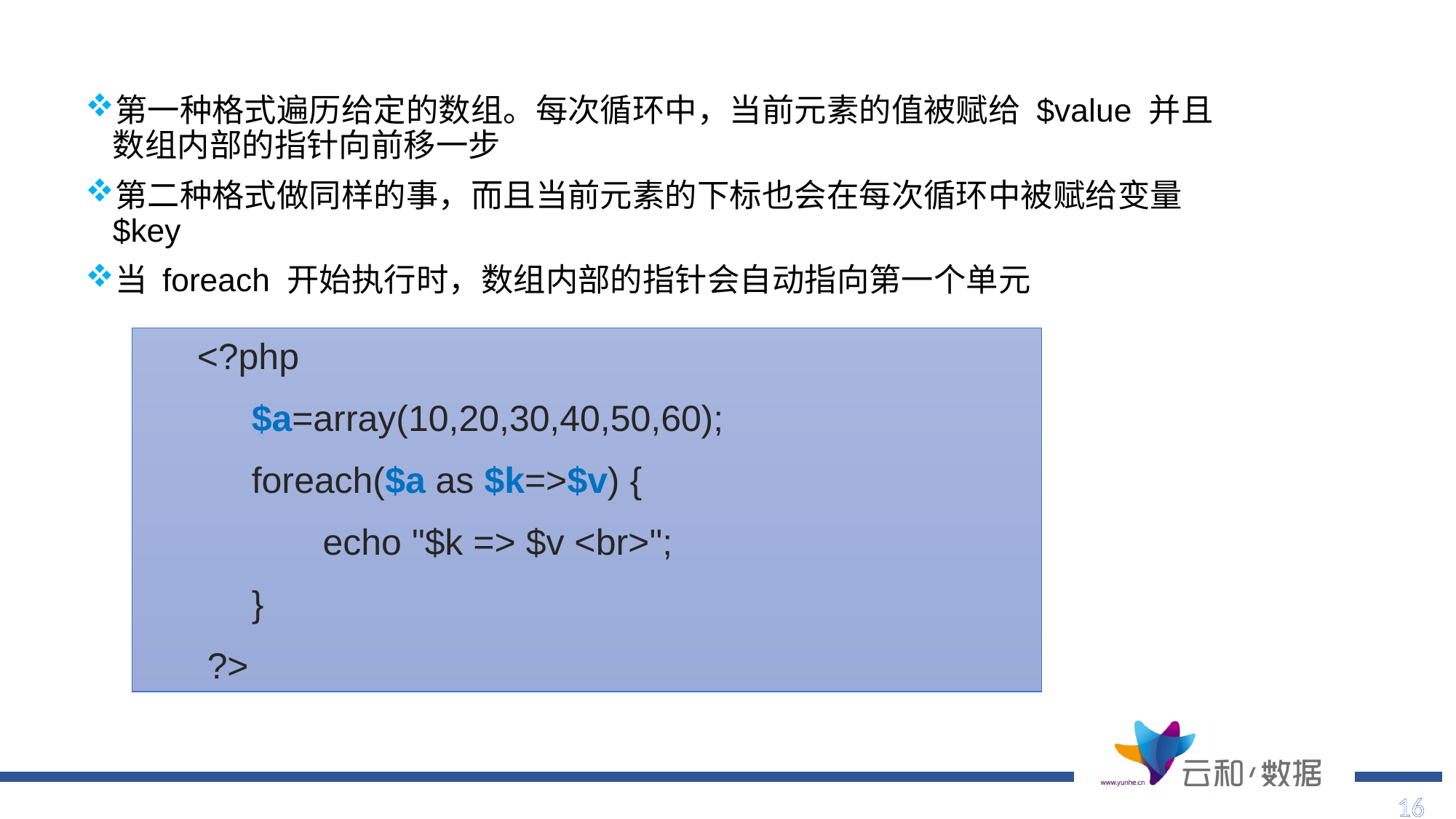

第一种格式遍历给定的数组。每次循环中，当前元素的值被赋给 $value 并且数组内部的指针向前移一步
第二种格式做同样的事，而且当前元素的下标也会在每次循环中被赋给变量 $key
当 foreach 开始执行时，数组内部的指针会自动指向第一个单元
<?php
	$a=array(10,20,30,40,50,60);
	foreach($a as $k=>$v) {
	       echo "$k => $v <br>";
	}
 ?>